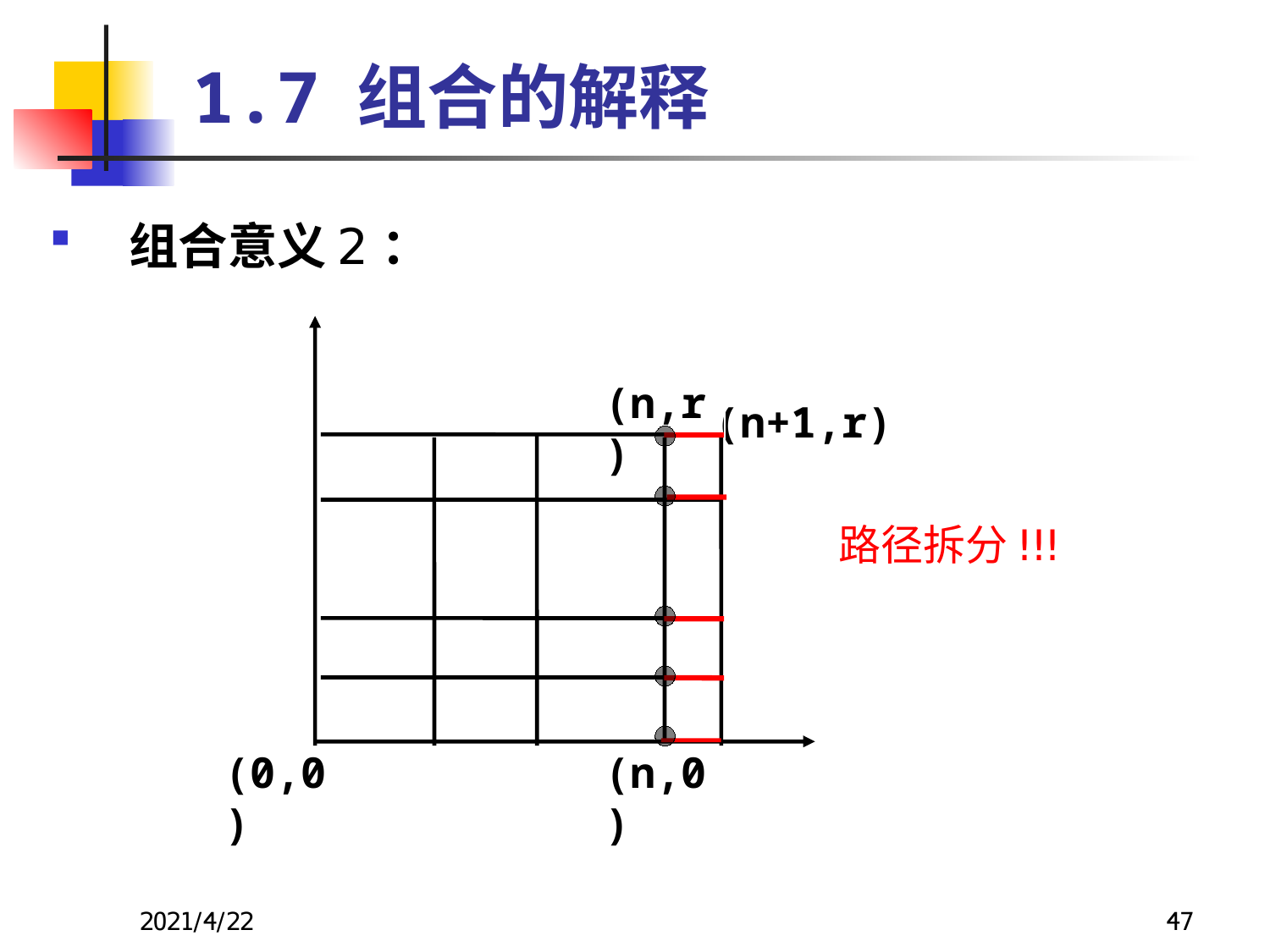

# 1.7 组合的解释
组合意义2：

(n,r)
(n+1,r)
(0,0)
(n,0)

路径拆分!!!
2021/4/22
47